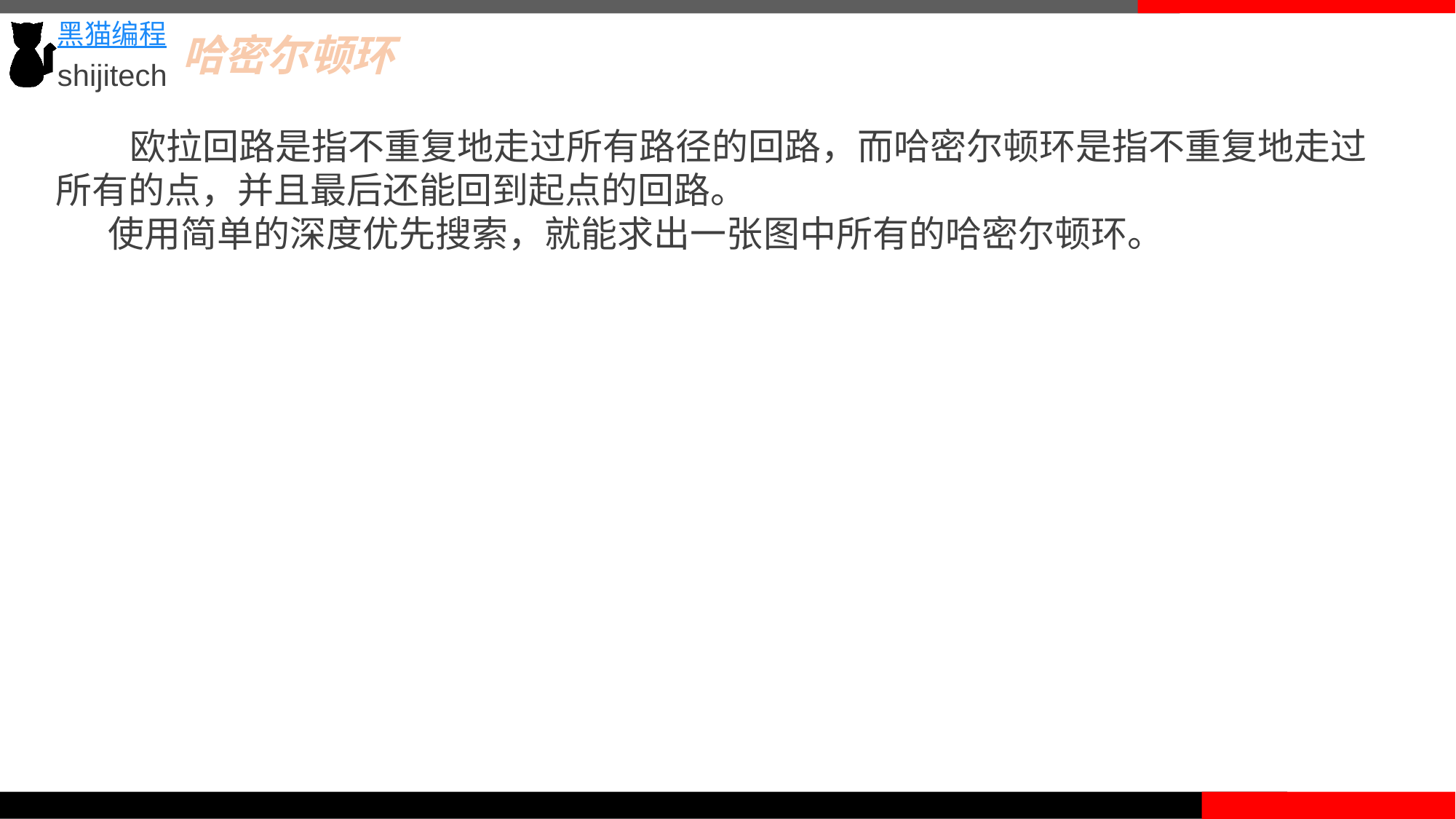

哈密尔顿环
        欧拉回路是指不重复地走过所有路径的回路，而哈密尔顿环是指不重复地走过所有的点，并且最后还能回到起点的回路。
　  使用简单的深度优先搜索，就能求出一张图中所有的哈密尔顿环。